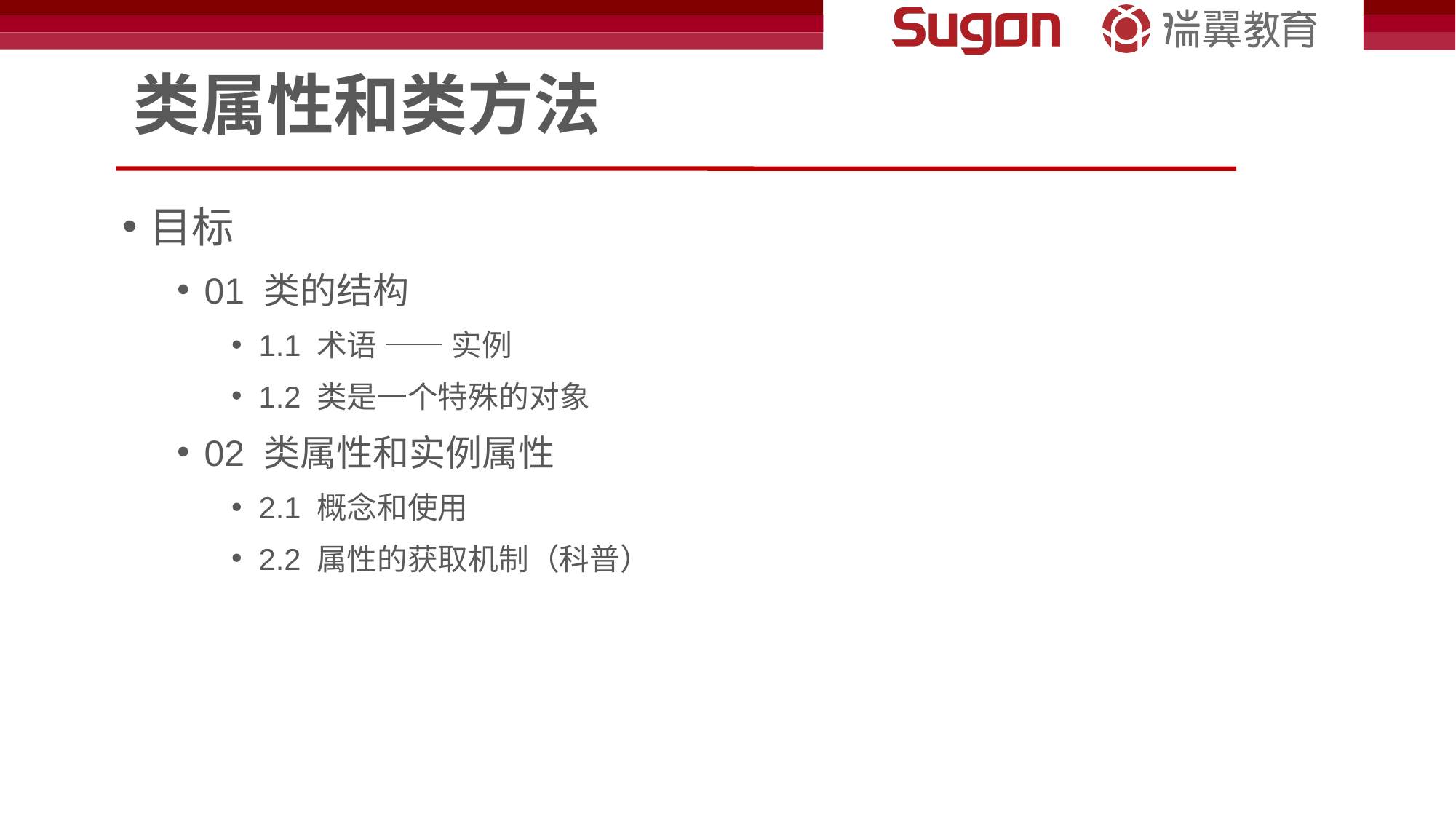

# 类属性和类方法
目标
01 类的结构
1.1 术语 —— 实例
1.2 类是一个特殊的对象
02 类属性和实例属性
2.1 概念和使用
2.2 属性的获取机制（科普）